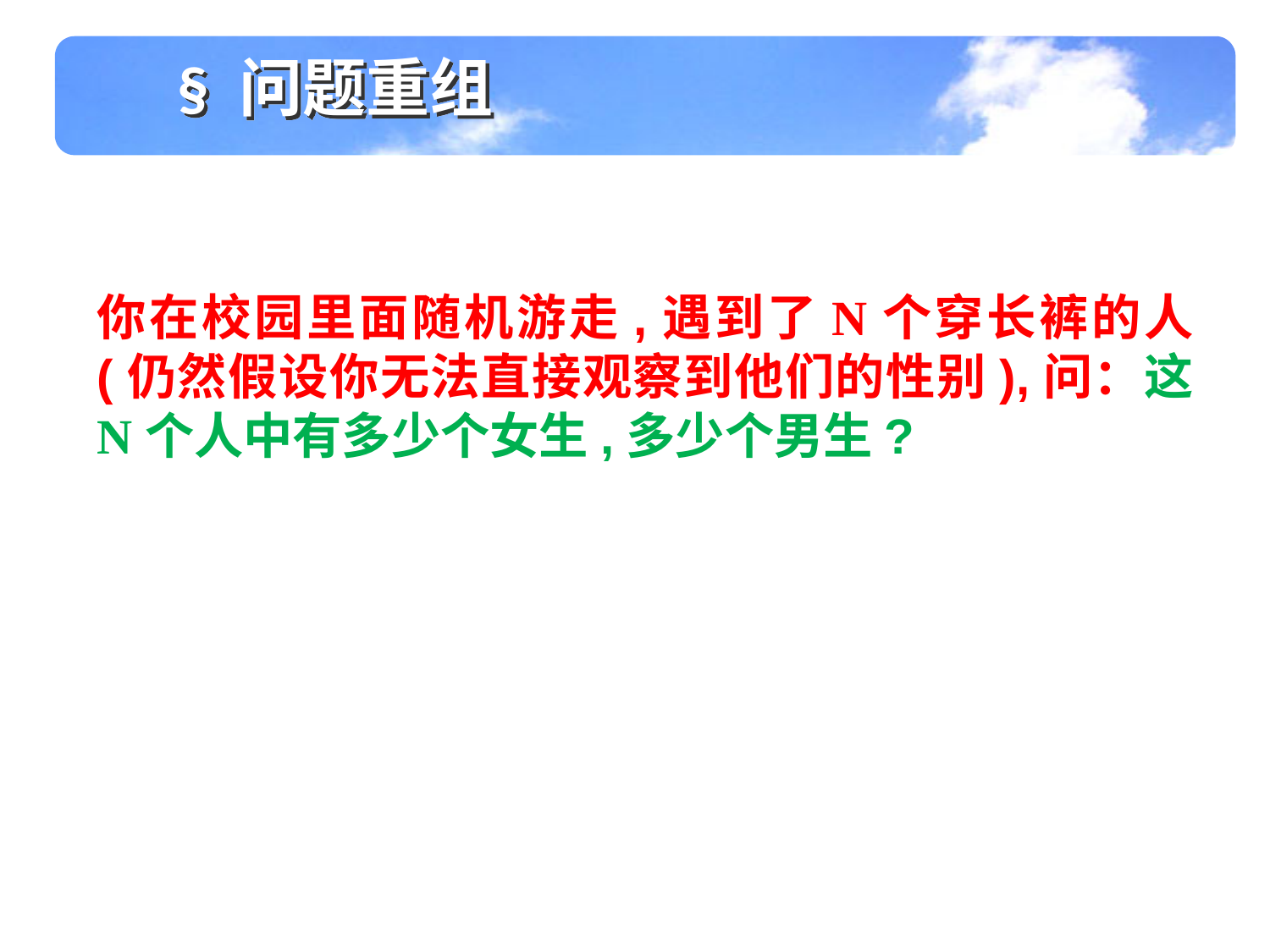

§ 问题重组
你在校园里面随机游走,遇到了N个穿长裤的人(仍然假设你无法直接观察到他们的性别),问：这N个人中有多少个女生,多少个男生?